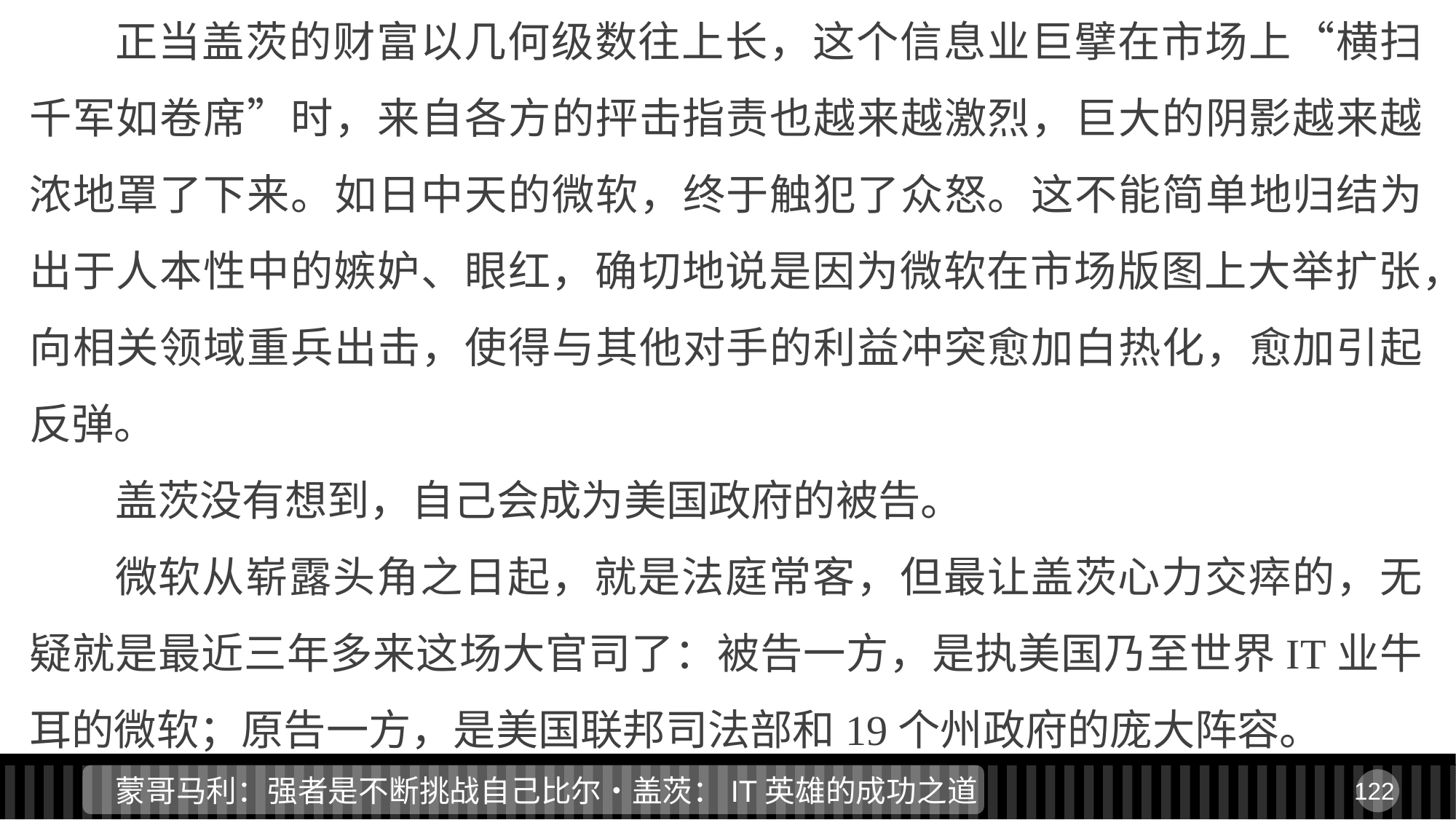

正当盖茨的财富以几何级数往上长，这个信息业巨擘在市场上“横扫千军如卷席”时，来自各方的抨击指责也越来越激烈，巨大的阴影越来越浓地罩了下来。如日中天的微软，终于触犯了众怒。这不能简单地归结为出于人本性中的嫉妒、眼红，确切地说是因为微软在市场版图上大举扩张，向相关领域重兵出击，使得与其他对手的利益冲突愈加白热化，愈加引起反弹。
盖茨没有想到，自己会成为美国政府的被告。
微软从崭露头角之日起，就是法庭常客，但最让盖茨心力交瘁的，无疑就是最近三年多来这场大官司了：被告一方，是执美国乃至世界IT业牛耳的微软；原告一方，是美国联邦司法部和19个州政府的庞大阵容。